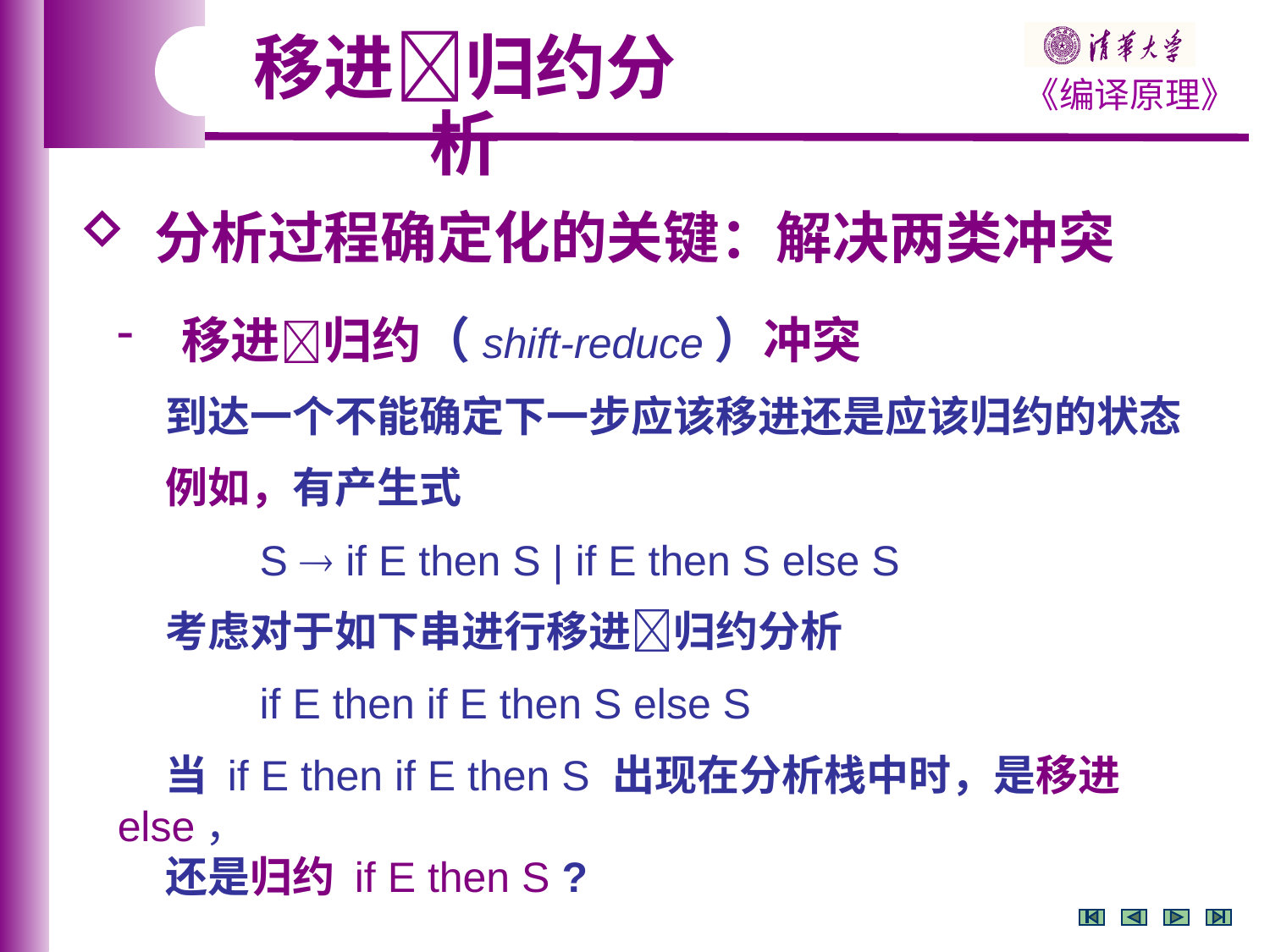

移进−归约分析
 分析过程确定化的关键：解决两类冲突
  移进−归约（shift-reduce）冲突

    到达一个不能确定下一步应该移进还是应该归约的状态

    例如，有产生式

            S → if E then S | if E then S else S

    考虑对于如下串进行移进−归约分析

            if E then if E then S else S

    当 if E then if E then S 出现在分析栈中时，是移进 else，
    还是归约 if E then S ?